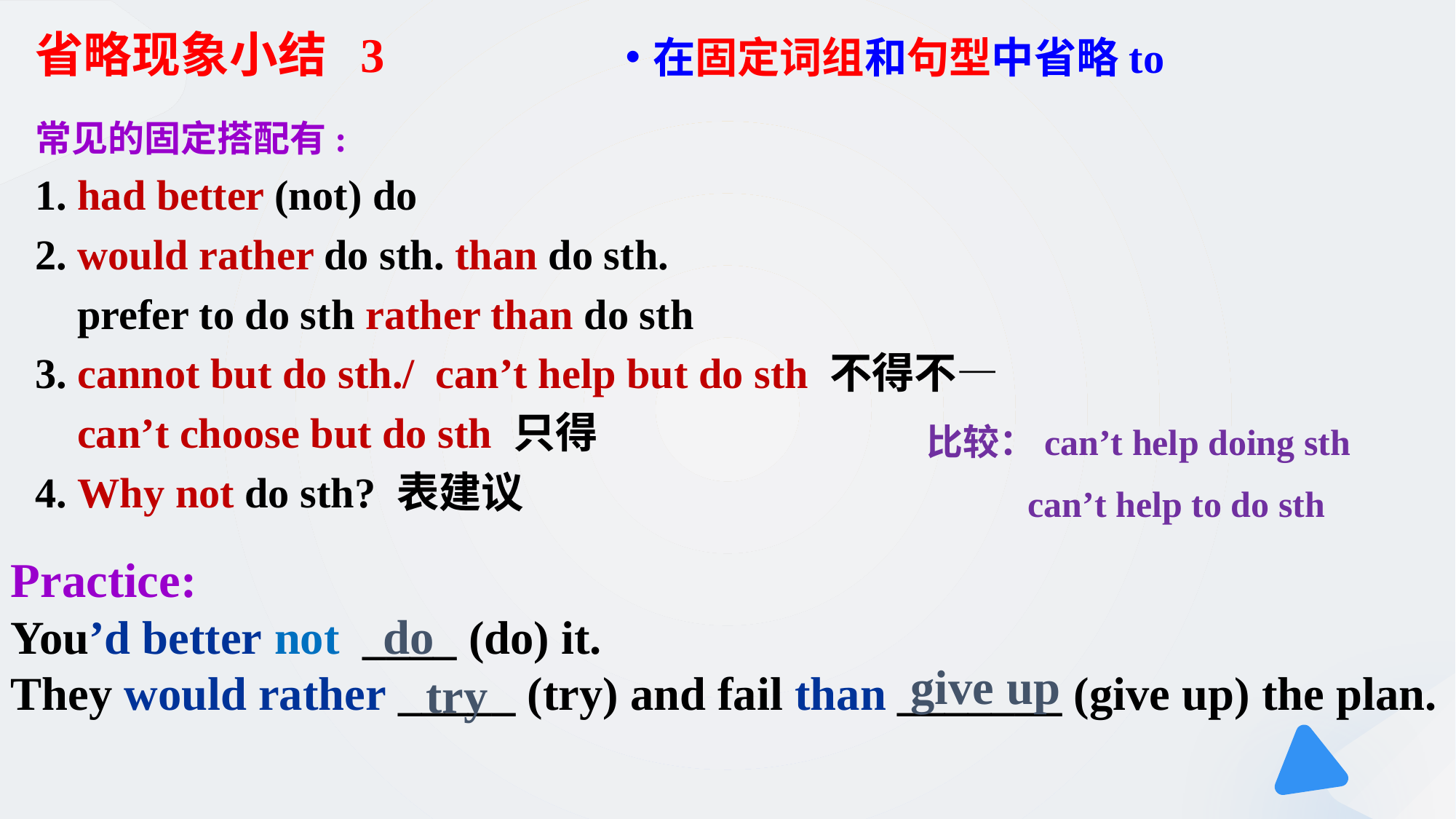

省略现象小结  3
在固定词组和句型中省略to
常见的固定搭配有:
1. had better (not) do
2. would rather do sth. than do sth.
    prefer to do sth rather than do sth
3. cannot but do sth./  can’t help but do sth 不得不—
    can’t choose but do sth 只得
4. Why not do sth? 表建议
 比较：can’t help doing sth
             can’t help to do sth
Practice:
You’d better not  ____ (do) it.
They would rather _____ (try) and fail than _______ (give up) the plan.
do
give up
try